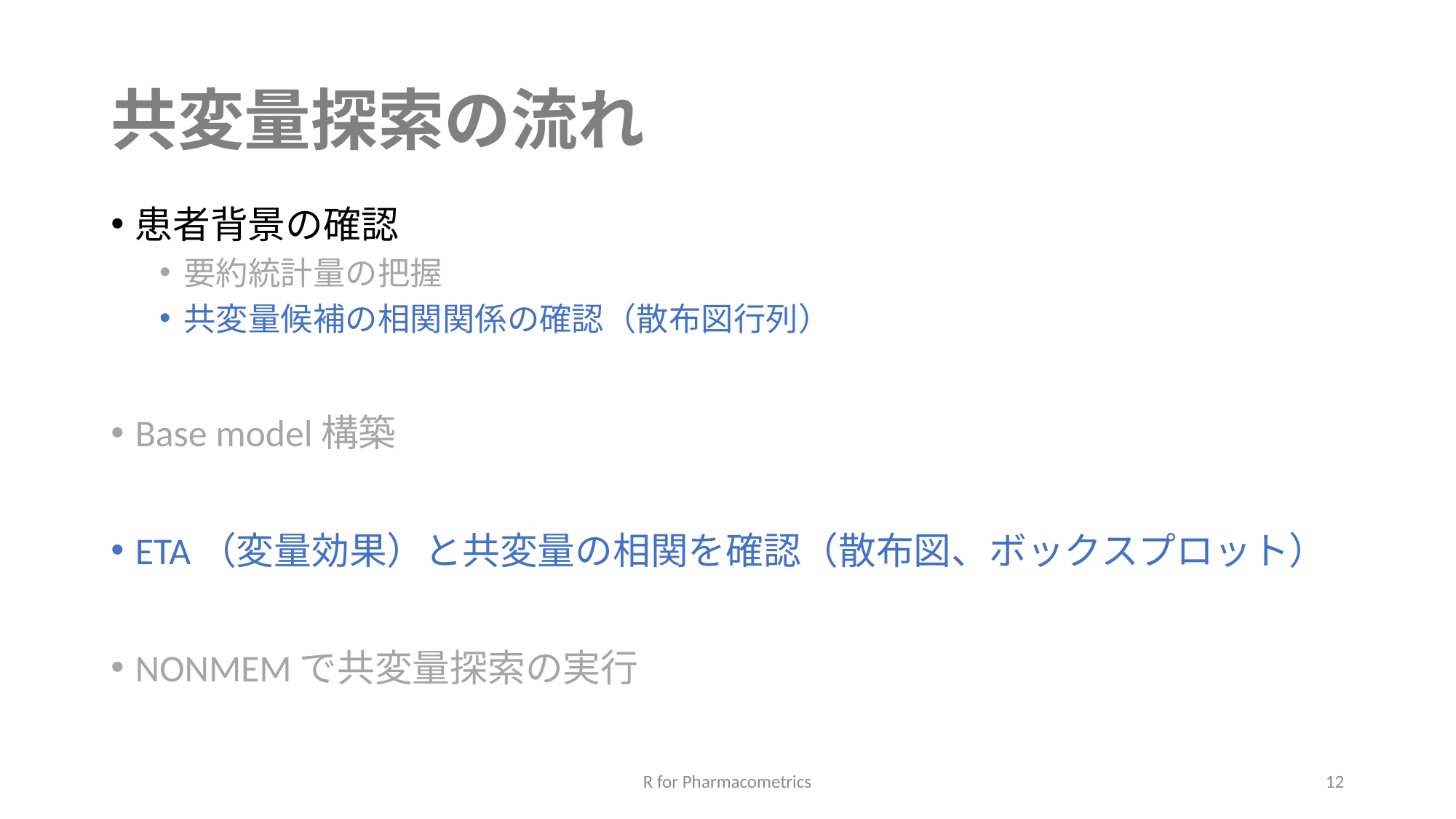

# 共変量探索の流れ
患者背景の確認
要約統計量の把握
共変量候補の相関関係の確認（散布図行列）

Base model構築

ETA（変量効果）と共変量の相関を確認（散布図、ボックスプロット）

NONMEMで共変量探索の実行
R for Pharmacometrics
12